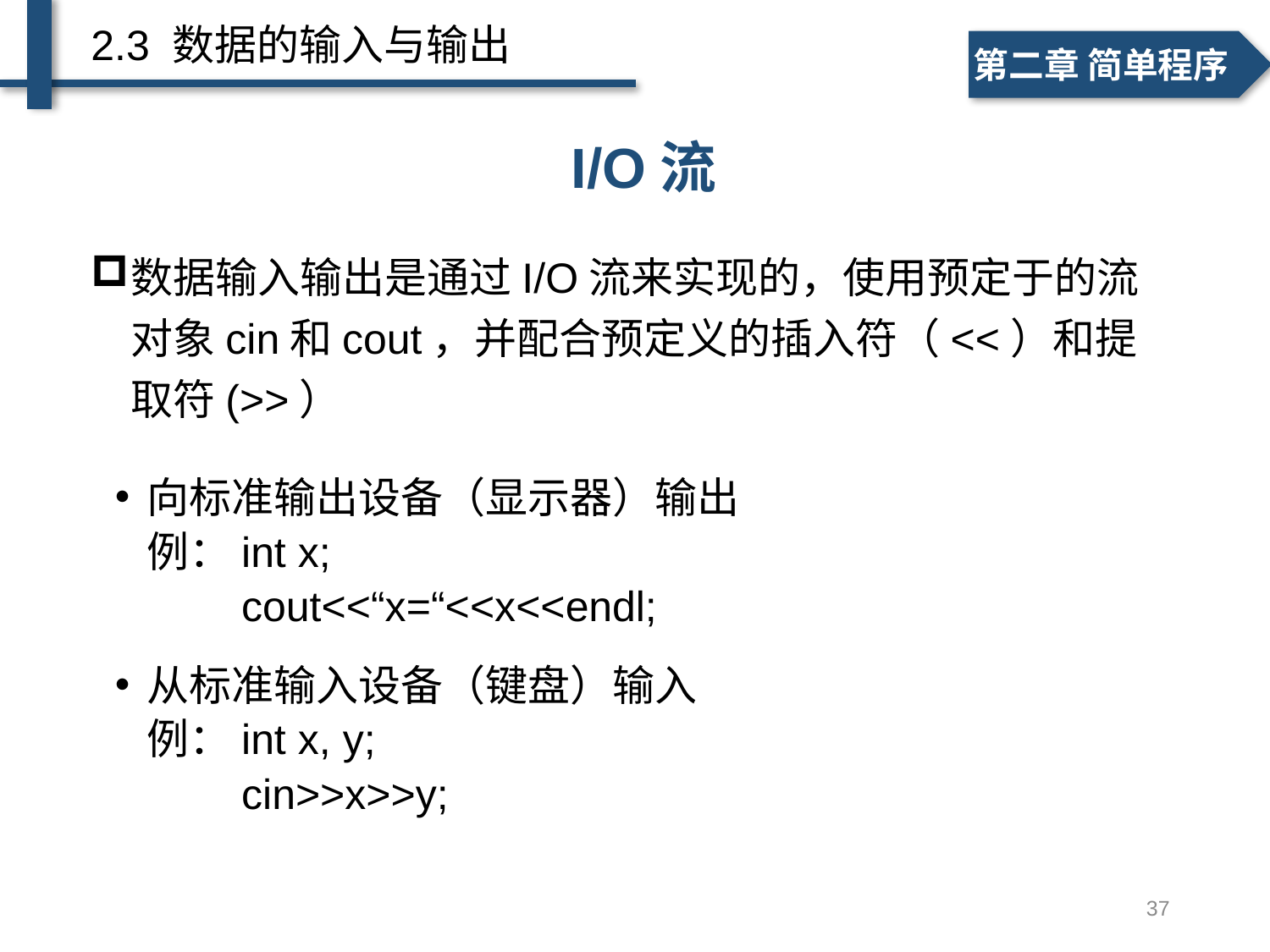

2.3 数据的输入与输出
一、个人简介
二、学术成绩

第二章 简单程序
# 简单的输入、输出

I/O流
数据输入输出是通过I/O流来实现的，使用预定于的流对象cin和cout，并配合预定义的插入符（<<）和提取符(>>）
向标准输出设备（显示器）输出
例：int x;
        cout<<“x=“<<x<<endl;
从标准输入设备（键盘）输入
例：int x, y;
        cin>>x>>y;
37